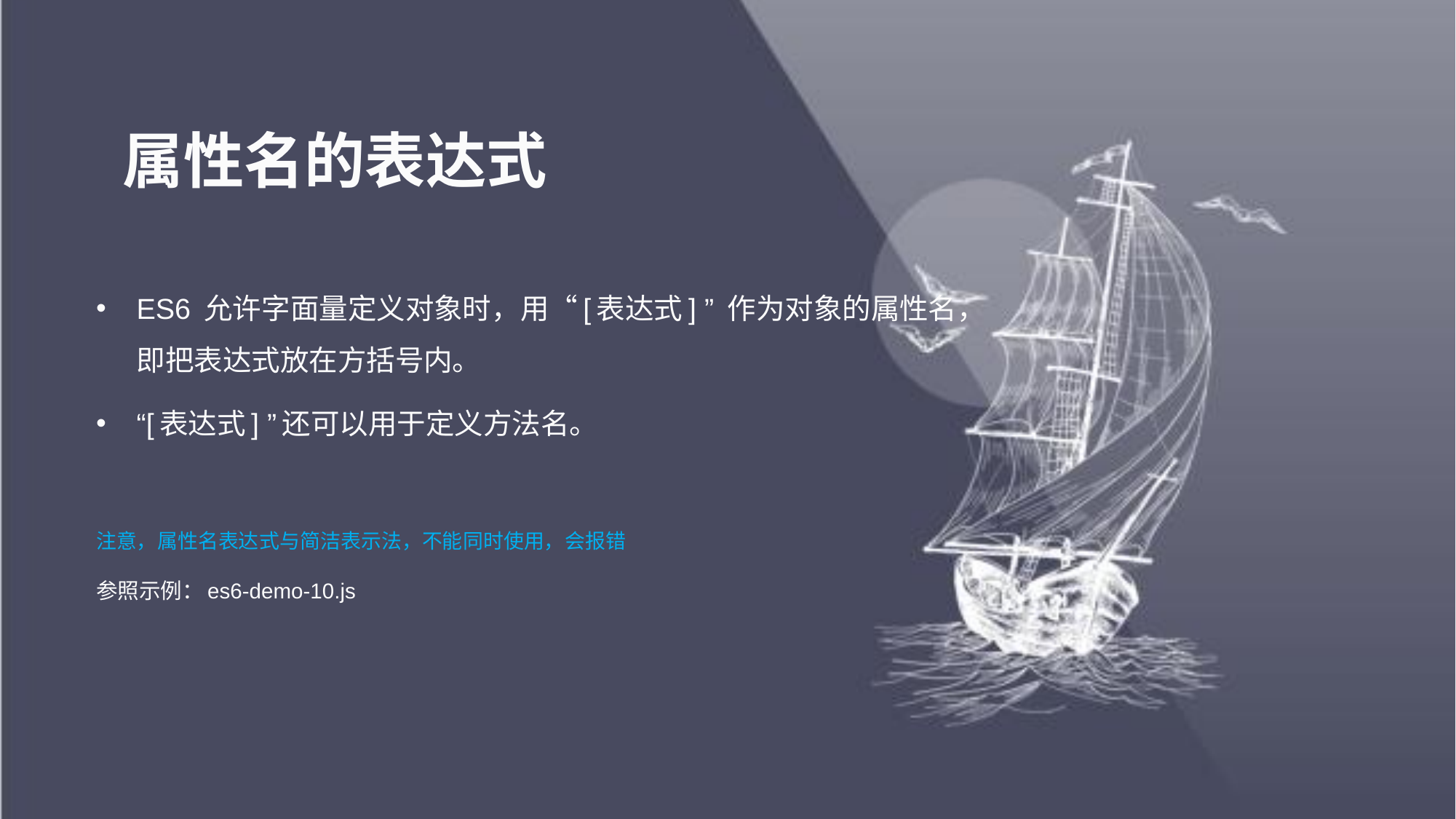

# 属性名的表达式
ES6 允许字面量定义对象时，用“[表达式] ” 作为对象的属性名，即把表达式放在方括号内。
“[表达式] ”还可以用于定义方法名。

注意，属性名表达式与简洁表示法，不能同时使用，会报错
参照示例：es6-demo-10.js